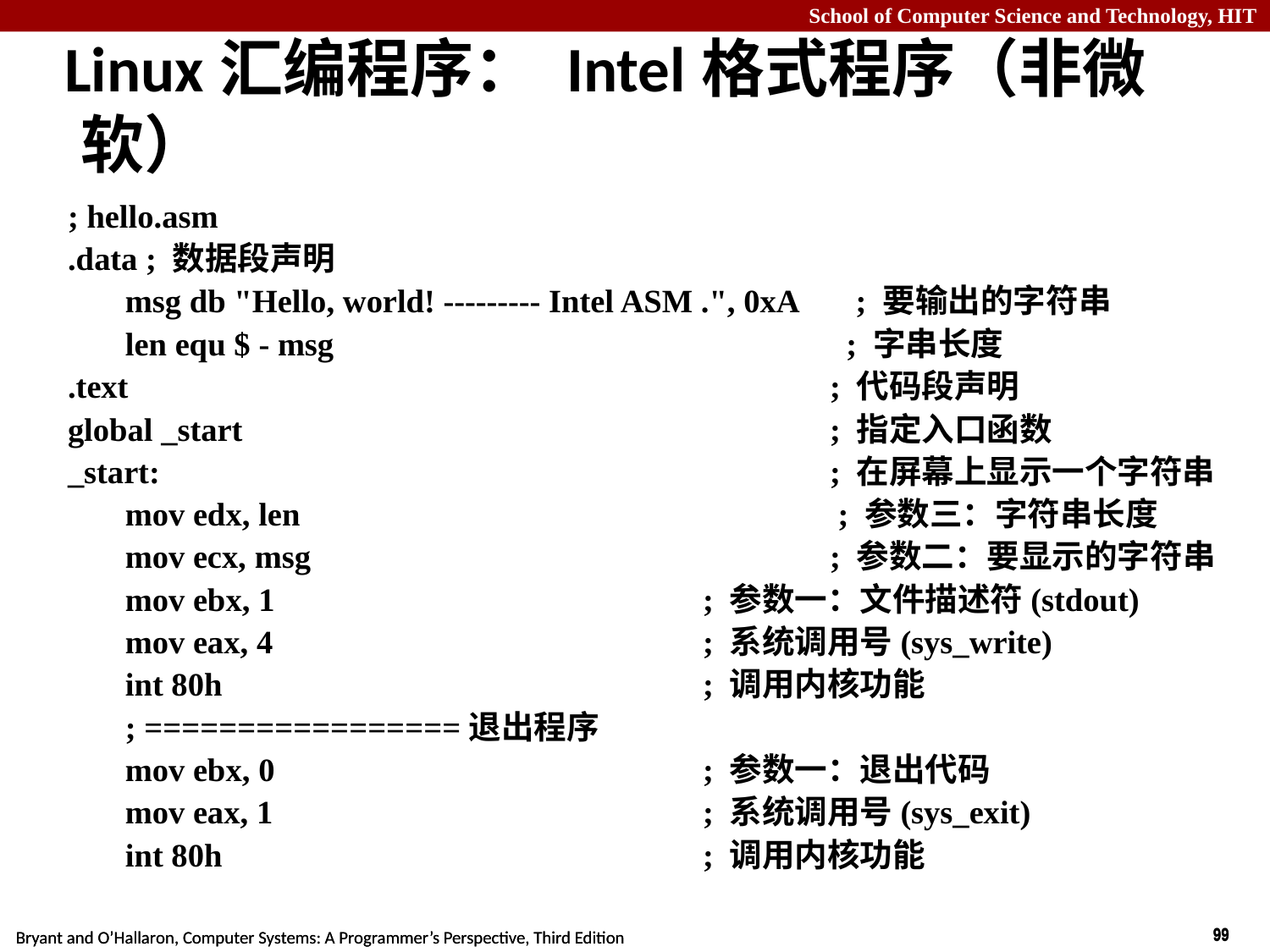

# Linux汇编程序： Intel格式程序（非微软）
; hello.asm
.data ; 数据段声明
msg db "Hello, world! --------- Intel ASM .", 0xA       ; 要输出的字符串
len equ $ - msg 				  ; 字串长度
.text 						; 代码段声明
global _start 					; 指定入口函数
_start: 						; 在屏幕上显示一个字符串
mov edx, len					 ; 参数三：字符串长度
mov ecx, msg 					; 参数二：要显示的字符串
mov ebx, 1 				; 参数一：文件描述符(stdout)
mov eax, 4 				; 系统调用号(sys_write)
int 80h 				; 调用内核功能
; =================退出程序
mov ebx, 0 				; 参数一：退出代码
mov eax, 1 				; 系统调用号(sys_exit)
int 80h 				; 调用内核功能